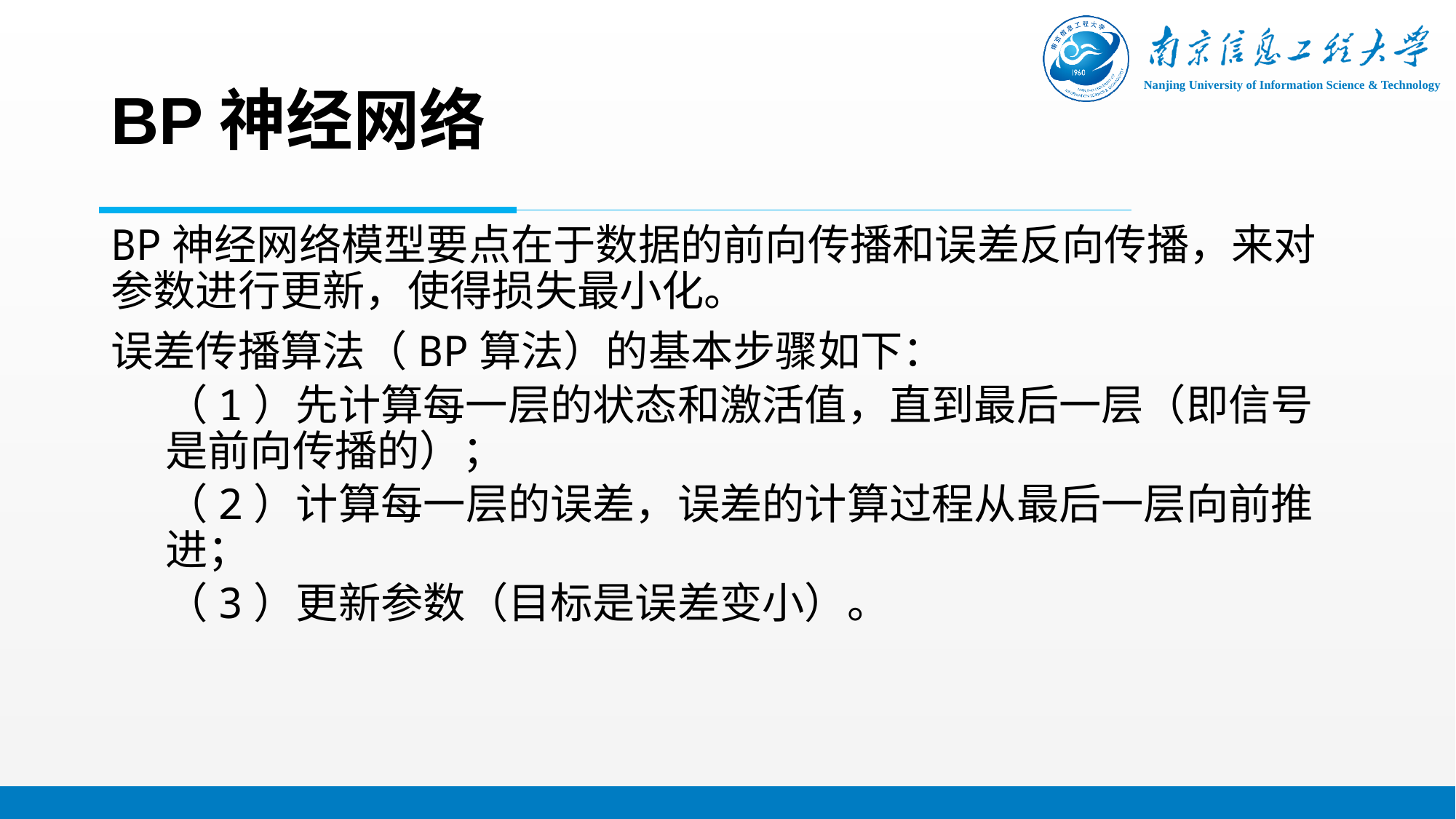

# BP神经网络
BP神经网络模型要点在于数据的前向传播和误差反向传播，来对参数进行更新，使得损失最小化。
误差传播算法（BP算法）的基本步骤如下：
（1）先计算每一层的状态和激活值，直到最后一层（即信号是前向传播的）；
（2）计算每一层的误差，误差的计算过程从最后一层向前推进；
（3）更新参数（目标是误差变小）。